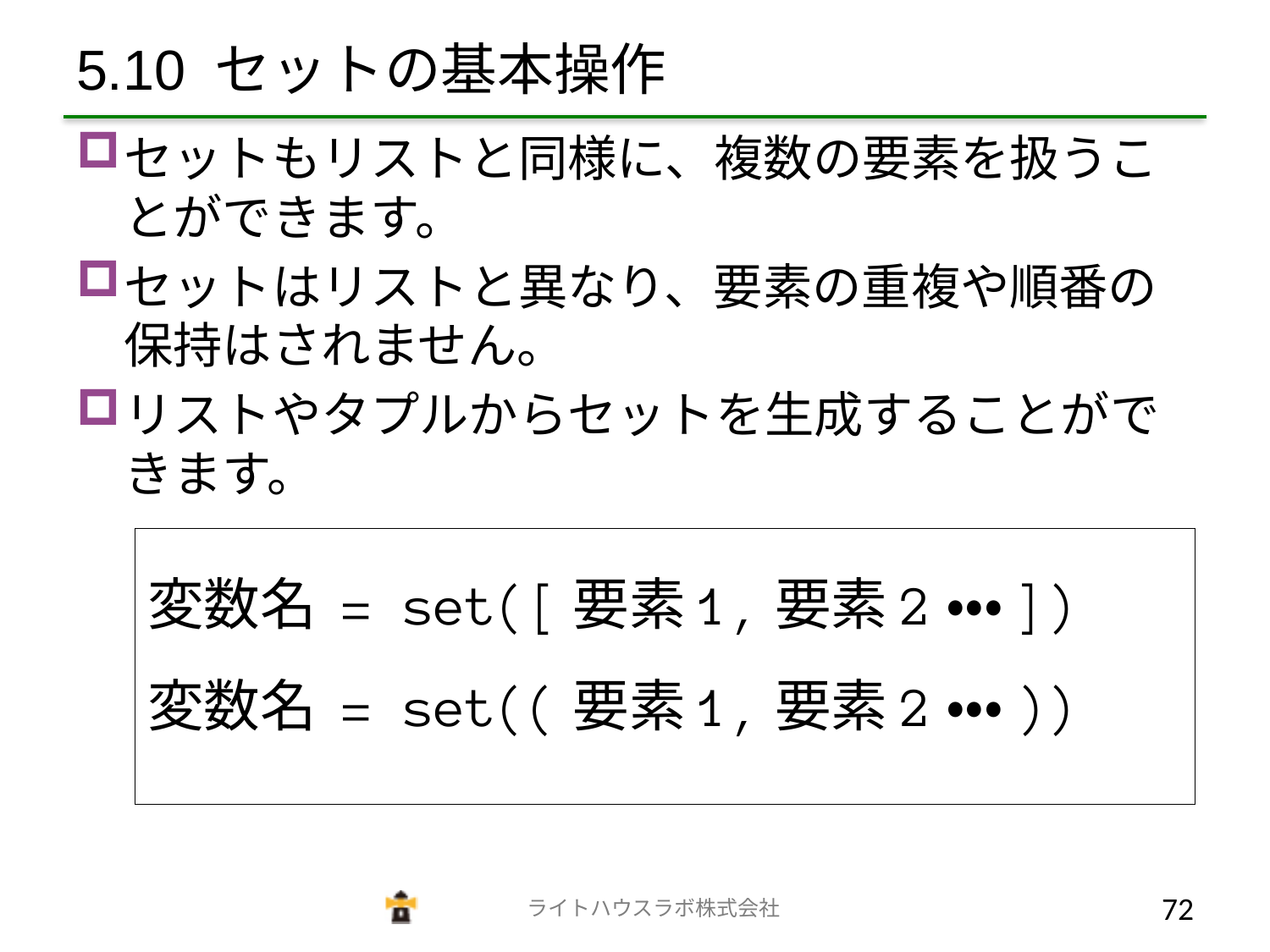

# 5.10 セットの基本操作
セットもリストと同様に、複数の要素を扱うことができます。
セットはリストと異なり、要素の重複や順番の保持はされません。
リストやタプルからセットを生成することができます。
変数名 = set([要素1,要素2・・・])
変数名 = set((要素1,要素2・・・))
　　　　　　　　　　　　　ライトハウスラボ株式会社
72